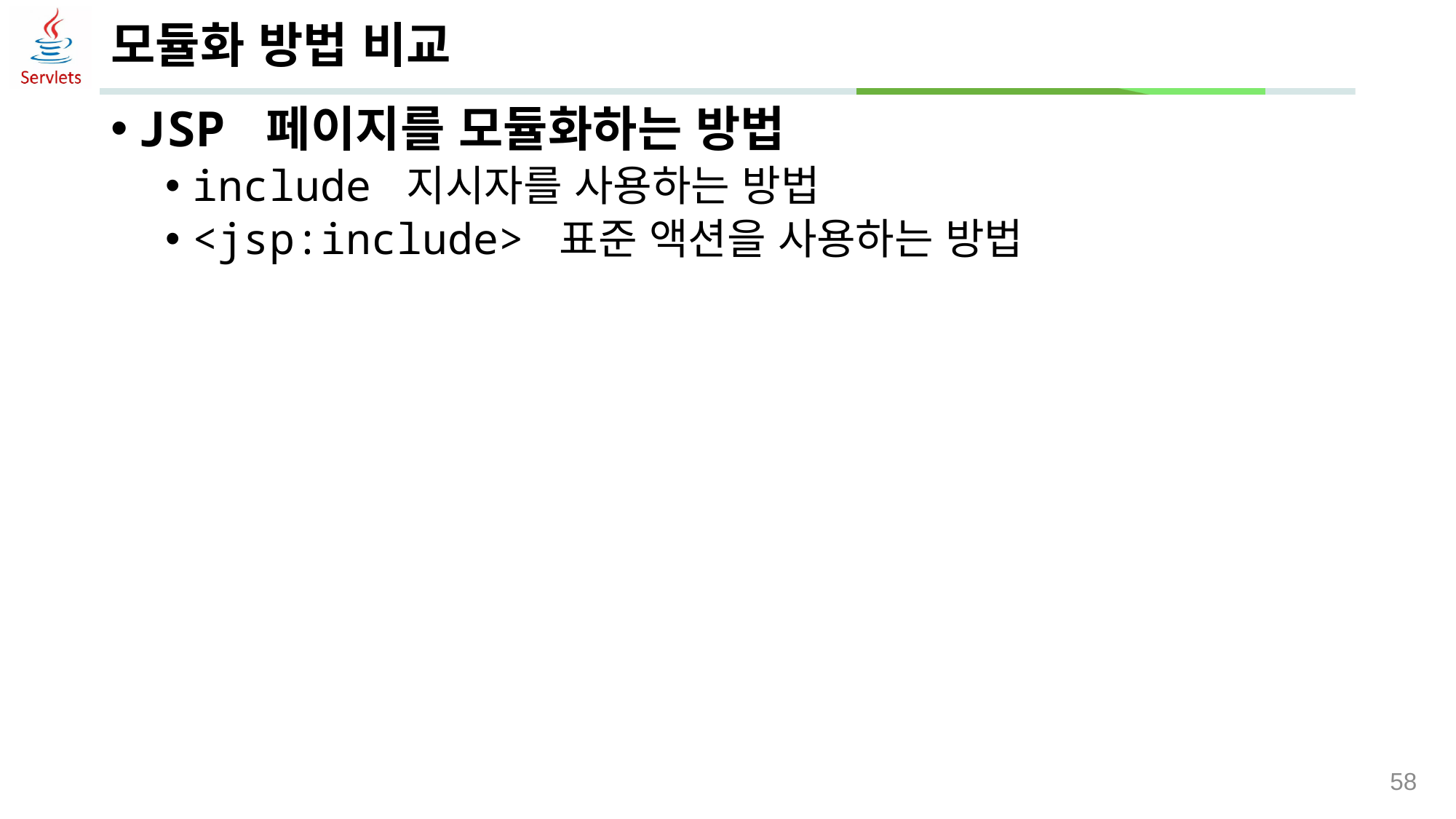

# 모듈화 방법 비교
JSP 페이지를 모듈화하는 방법
include 지시자를 사용하는 방법
<jsp:include> 표준 액션을 사용하는 방법

58